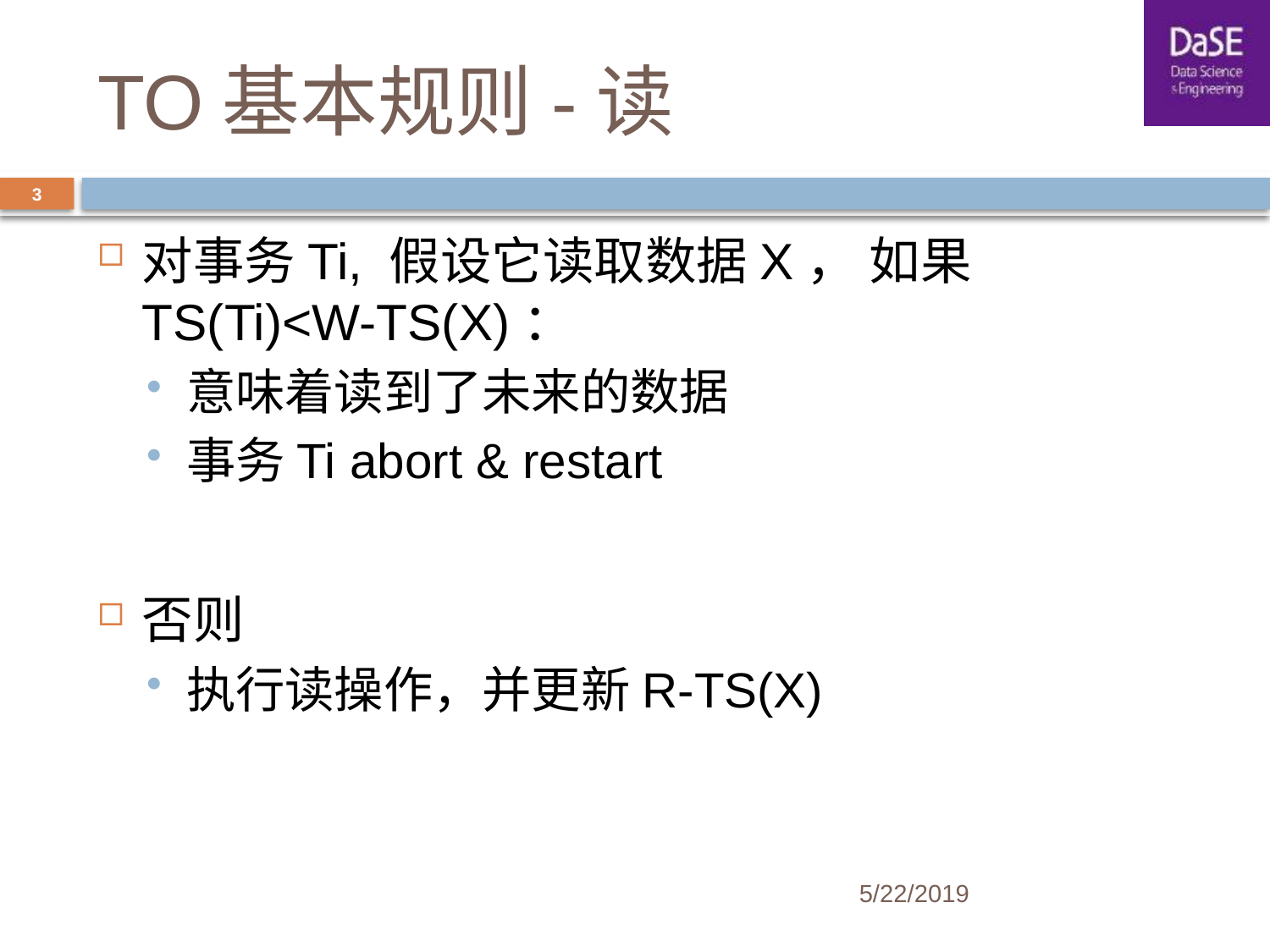

# TO基本规则-读
3
对事务Ti, 假设它读取数据X， 如果TS(Ti)<W-TS(X)：
意味着读到了未来的数据
事务Ti abort & restart

否则
执行读操作，并更新R-TS(X)

5/22/2019